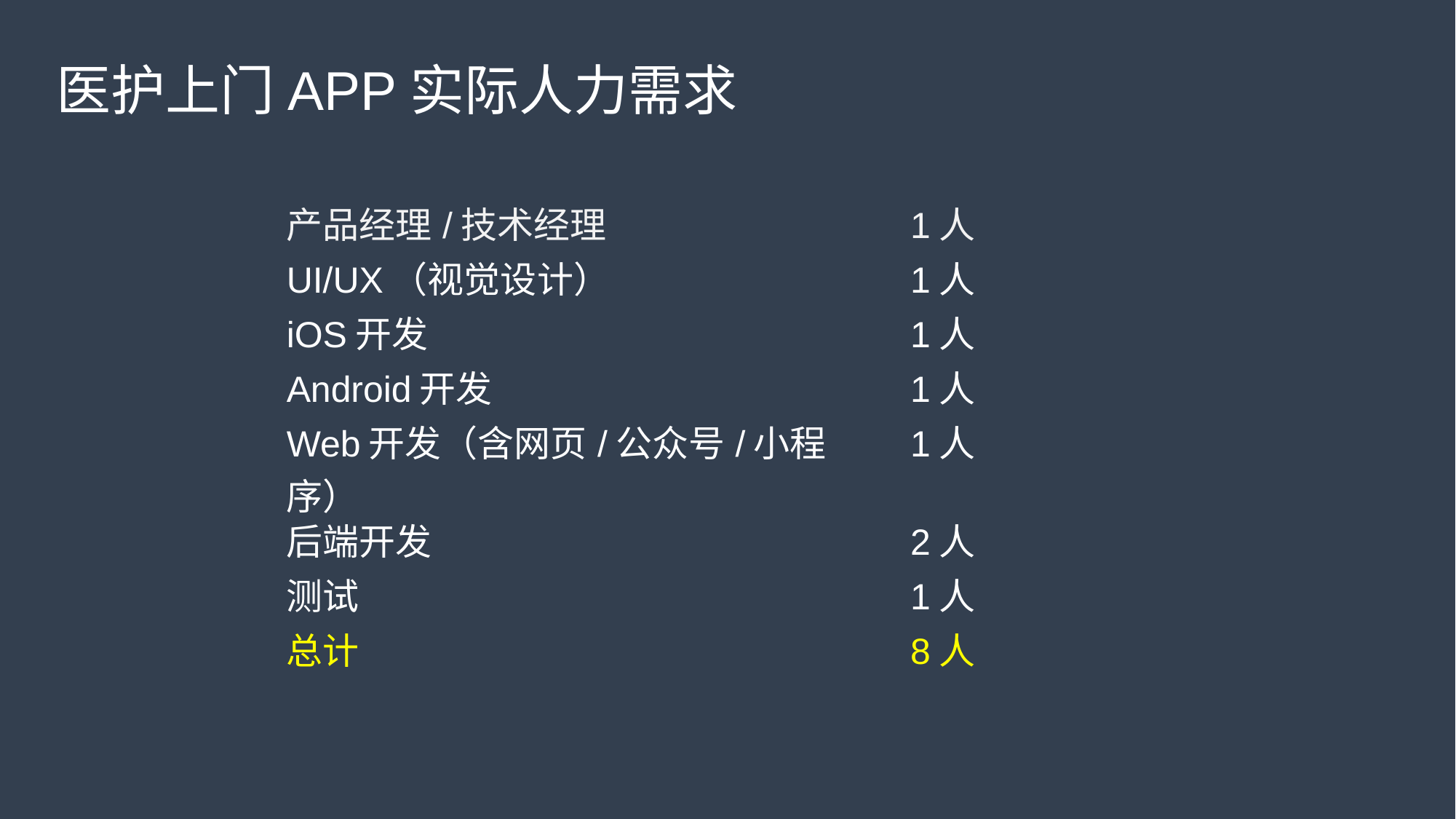

医护上门APP实际人力需求
| 产品经理/技术经理 | 1人 |
| --- | --- |
| UI/UX（视觉设计） | 1人 |
| iOS开发 | 1人 |
| Android开发 | 1人 |
| Web开发（含网页/公众号/小程序） | 1人 |
| 后端开发 | 2人 |
| 测试 | 1人 |
| 总计 | 8人 |